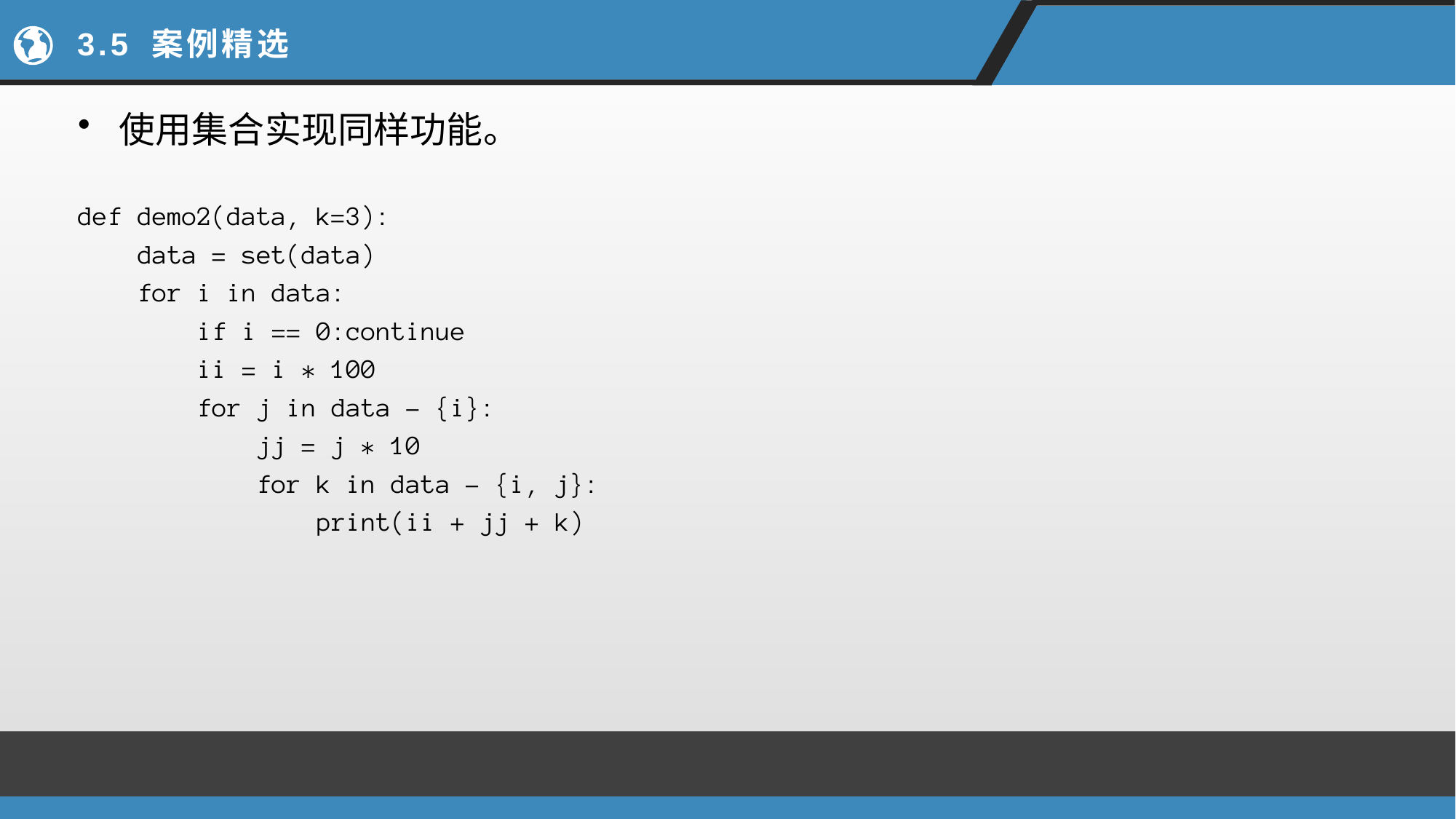

# 3.5 案例精选

使用集合实现同样功能。

def demo2(data, k=3):
    data = set(data)
    for i in data:
        if i == 0:continue
        ii = i * 100
        for j in data - {i}:
            jj = j * 10
            for k in data - {i, j}:
                print(ii + jj + k)